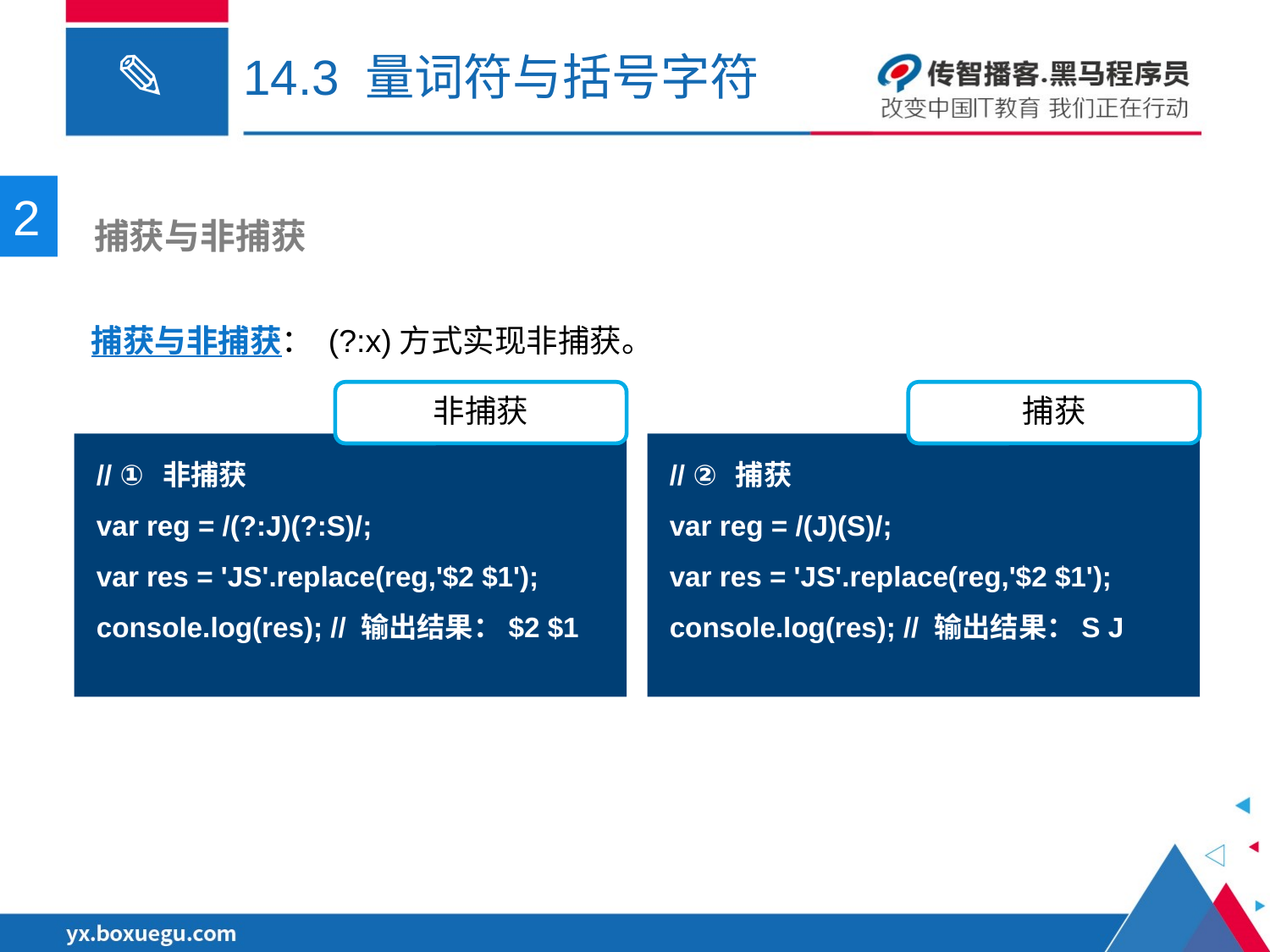

# 14.3 量词符与括号字符

2
  捕获与非捕获
捕获与非捕获： (?:x)方式实现非捕获。
捕获
非捕获

// ② 捕获
var reg = /(J)(S)/;
var res = 'JS'.replace(reg,'$2 $1');
console.log(res); // 输出结果：S J

// ① 非捕获
var reg = /(?:J)(?:S)/;
var res = 'JS'.replace(reg,'$2 $1');
console.log(res); // 输出结果：$2 $1